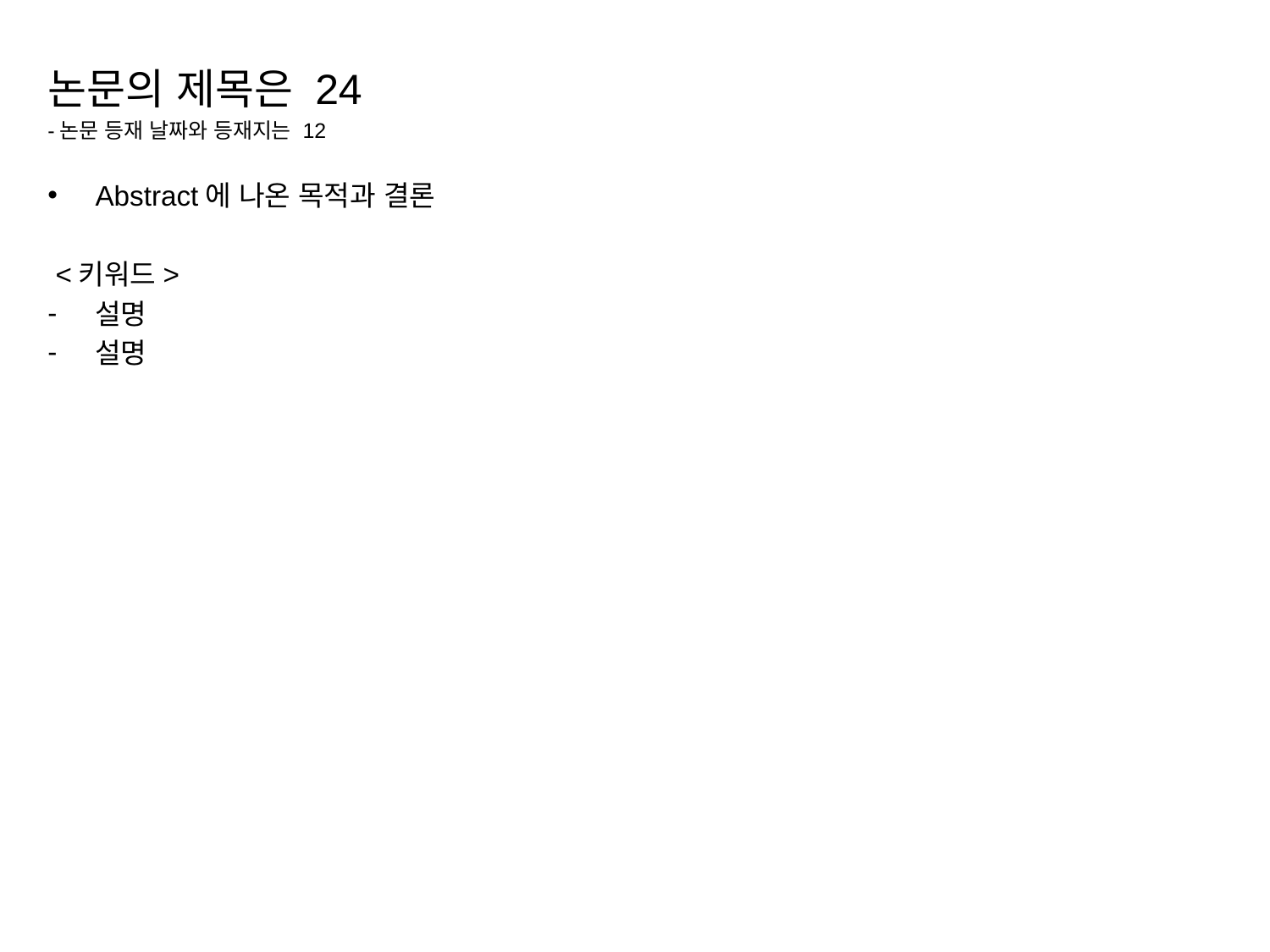

논문의 제목은 24
-논문 등재 날짜와 등재지는 12

Abstract에 나온 목적과 결론

 <키워드>
설명
설명